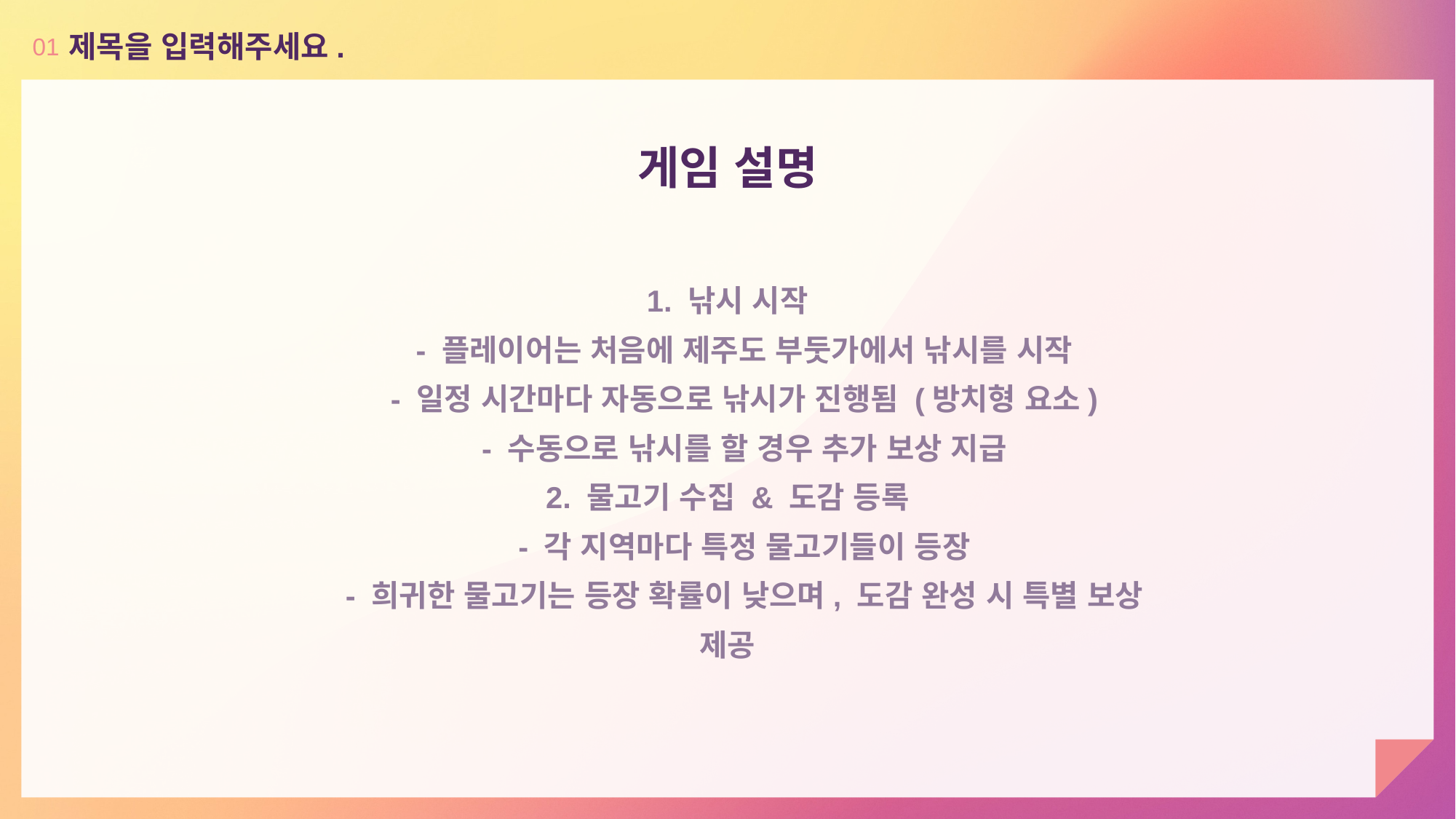

# 제목을 입력해주세요.
01
게임 설명
1. 낚시 시작
    - 플레이어는 처음에 제주도 부둣가에서 낚시를 시작
    - 일정 시간마다 자동으로 낚시가 진행됨 (방치형 요소)
    - 수동으로 낚시를 할 경우 추가 보상 지급
2. 물고기 수집 & 도감 등록
    - 각 지역마다 특정 물고기들이 등장
    - 희귀한 물고기는 등장 확률이 낮으며, 도감 완성 시 특별 보상 제공